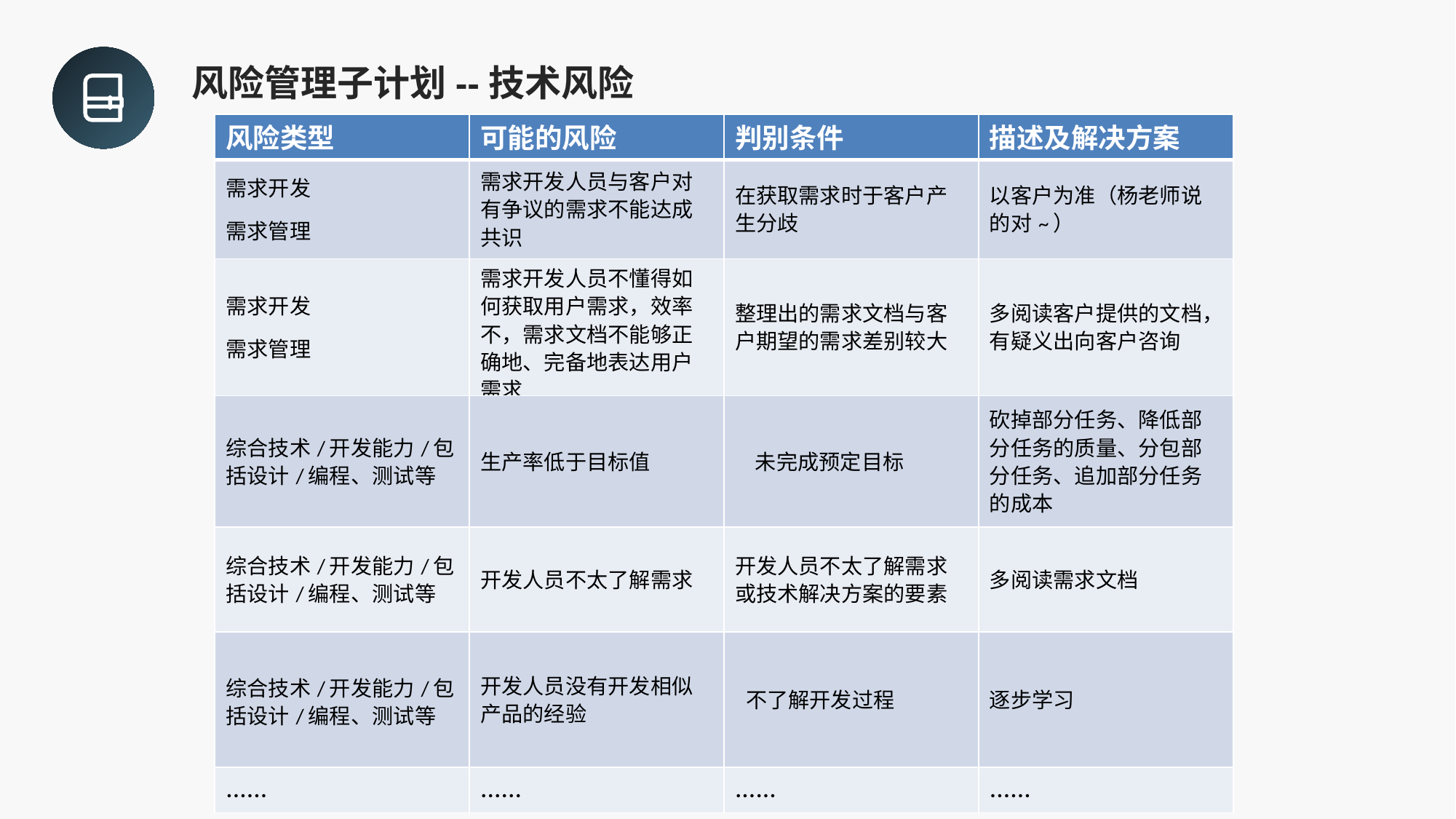

风险管理子计划--技术风险
| 风险类型 | 可能的风险 | 判别条件 | 描述及解决方案 |
| --- | --- | --- | --- |
| 需求开发 需求管理 | 需求开发人员与客户对有争议的需求不能达成共识 | 在获取需求时于客户产生分歧 | 以客户为准（杨老师说的对~） |
| 需求开发 需求管理 | 需求开发人员不懂得如何获取用户需求，效率不，需求文档不能够正确地、完备地表达用户需求 | 整理出的需求文档与客户期望的需求差别较大 | 多阅读客户提供的文档，有疑义出向客户咨询 |
| 综合技术/开发能力/包括设计/编程、测试等 | 生产率低于目标值 | 未完成预定目标 | 砍掉部分任务、降低部分任务的质量、分包部分任务、追加部分任务的成本 |
| 综合技术/开发能力/包括设计/编程、测试等 | 开发人员不太了解需求 | 开发人员不太了解需求或技术解决方案的要素 | 多阅读需求文档 |
| 综合技术/开发能力/包括设计/编程、测试等 | 开发人员没有开发相似产品的经验 | 不了解开发过程 | 逐步学习 |
| ...... | ...... | ...... | ...... |